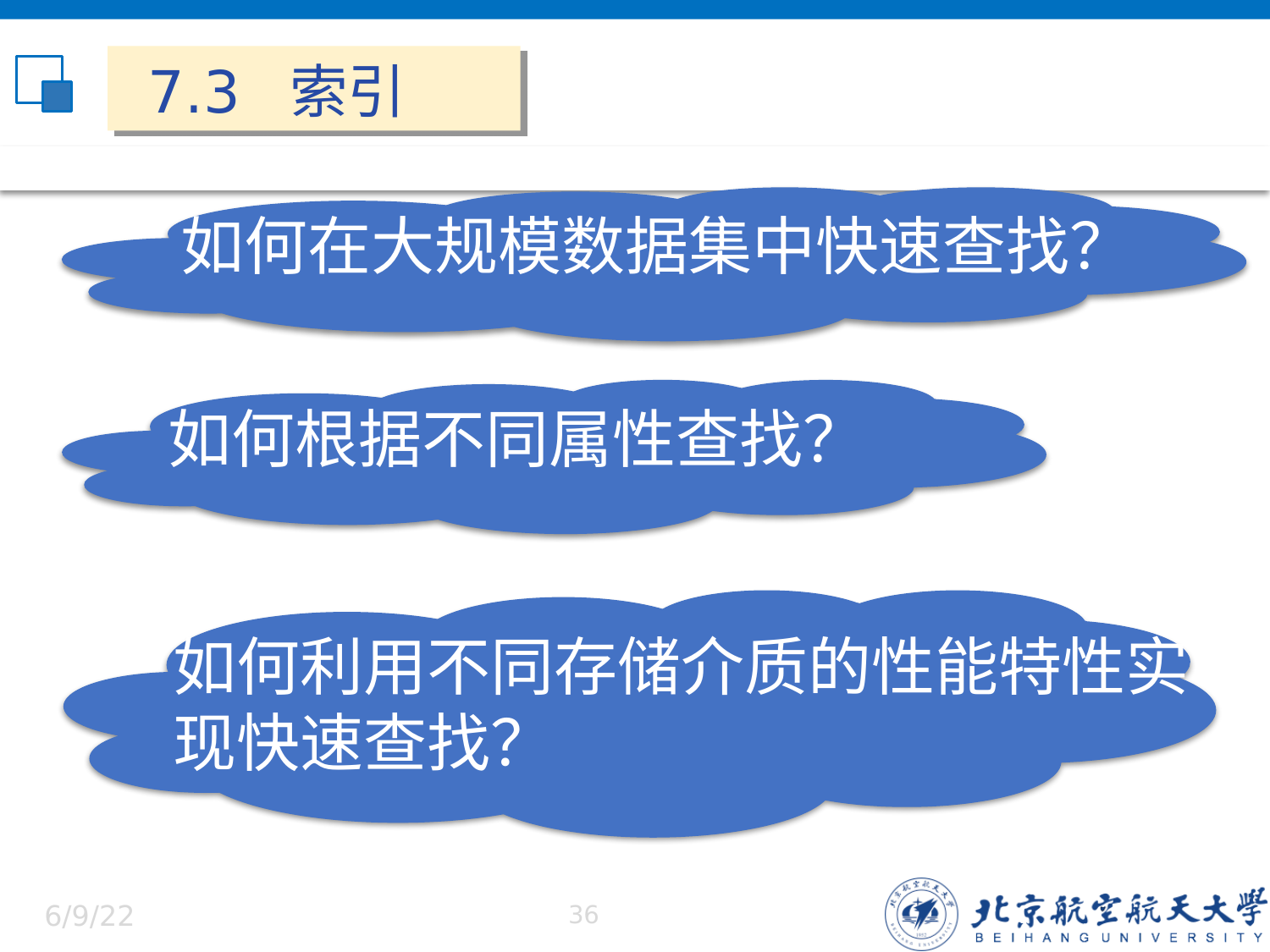

7.3 索引

如何在大规模数据集中快速查找？

如何根据不同属性查找？

如何利用不同存储介质的性能特性实现快速查找？
6/9/22
36